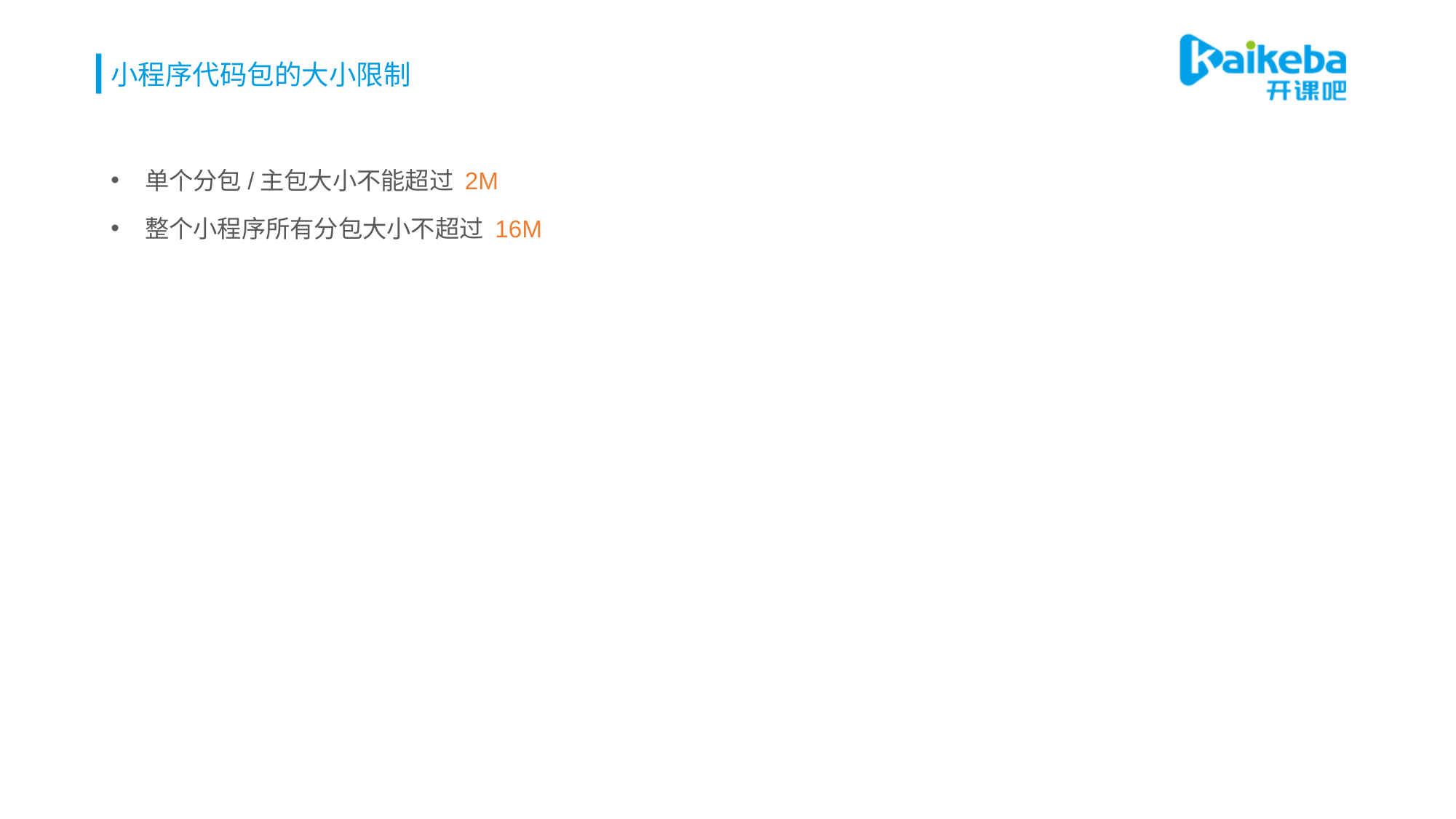

# 小程序代码包的大小限制
单个分包/主包大小不能超过 2M
整个小程序所有分包大小不超过 16M